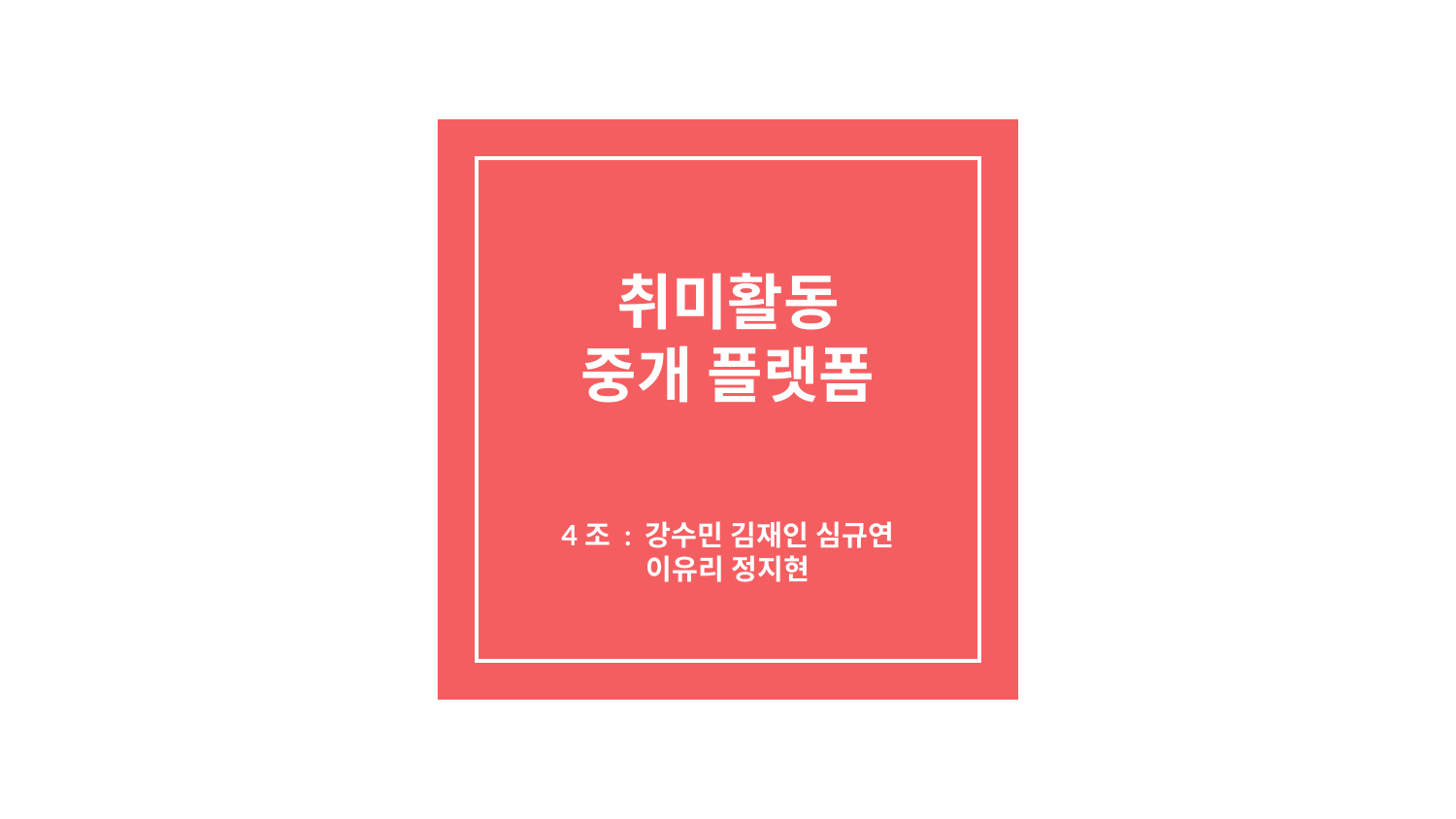

# 취미활동
중개 플랫폼
4조 : 강수민 김재인 심규연
이유리 정지현